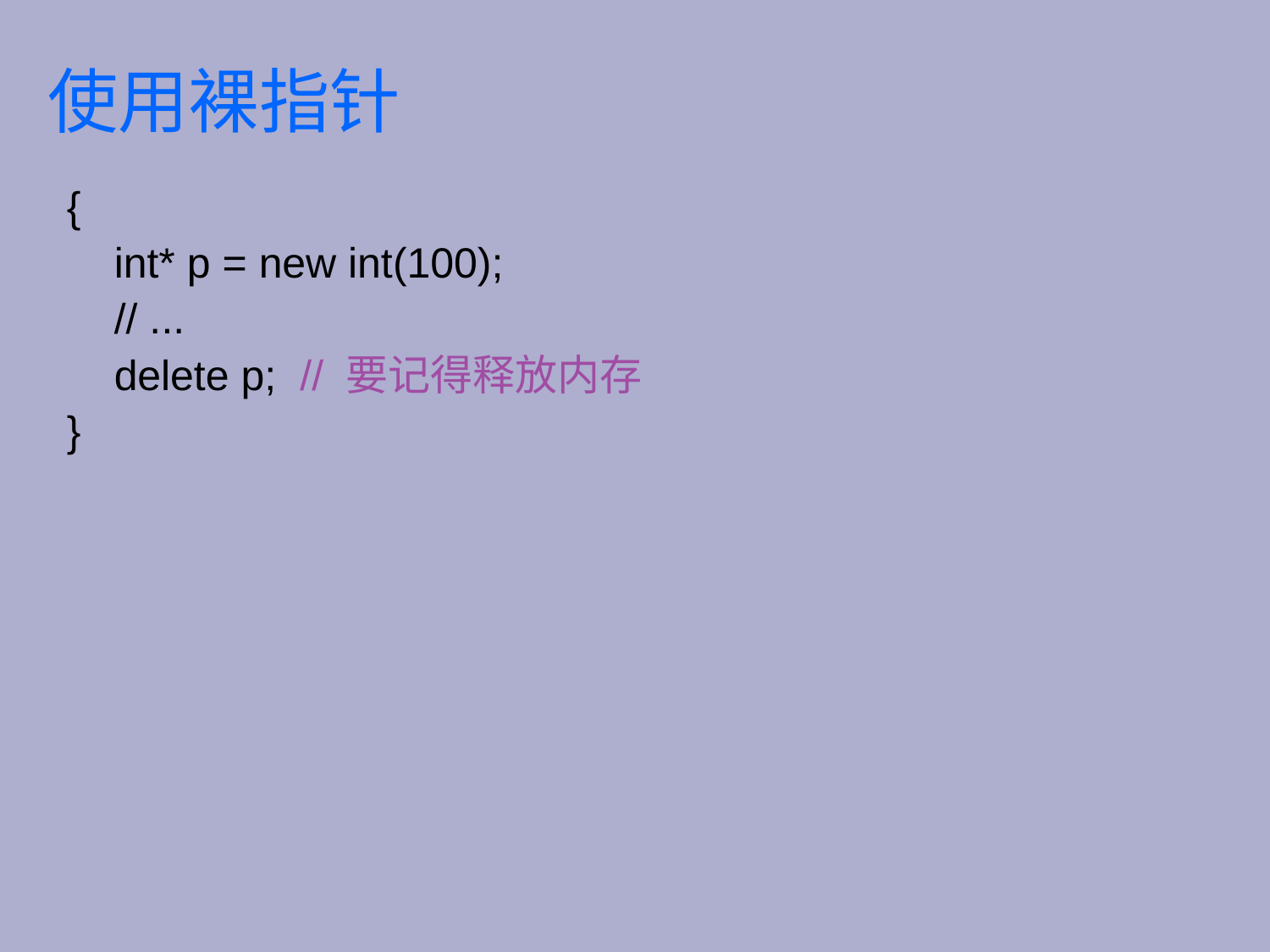

# 使用裸指针
{
    int* p = new int(100);
    // ...
    delete p;  // 要记得释放内存
}